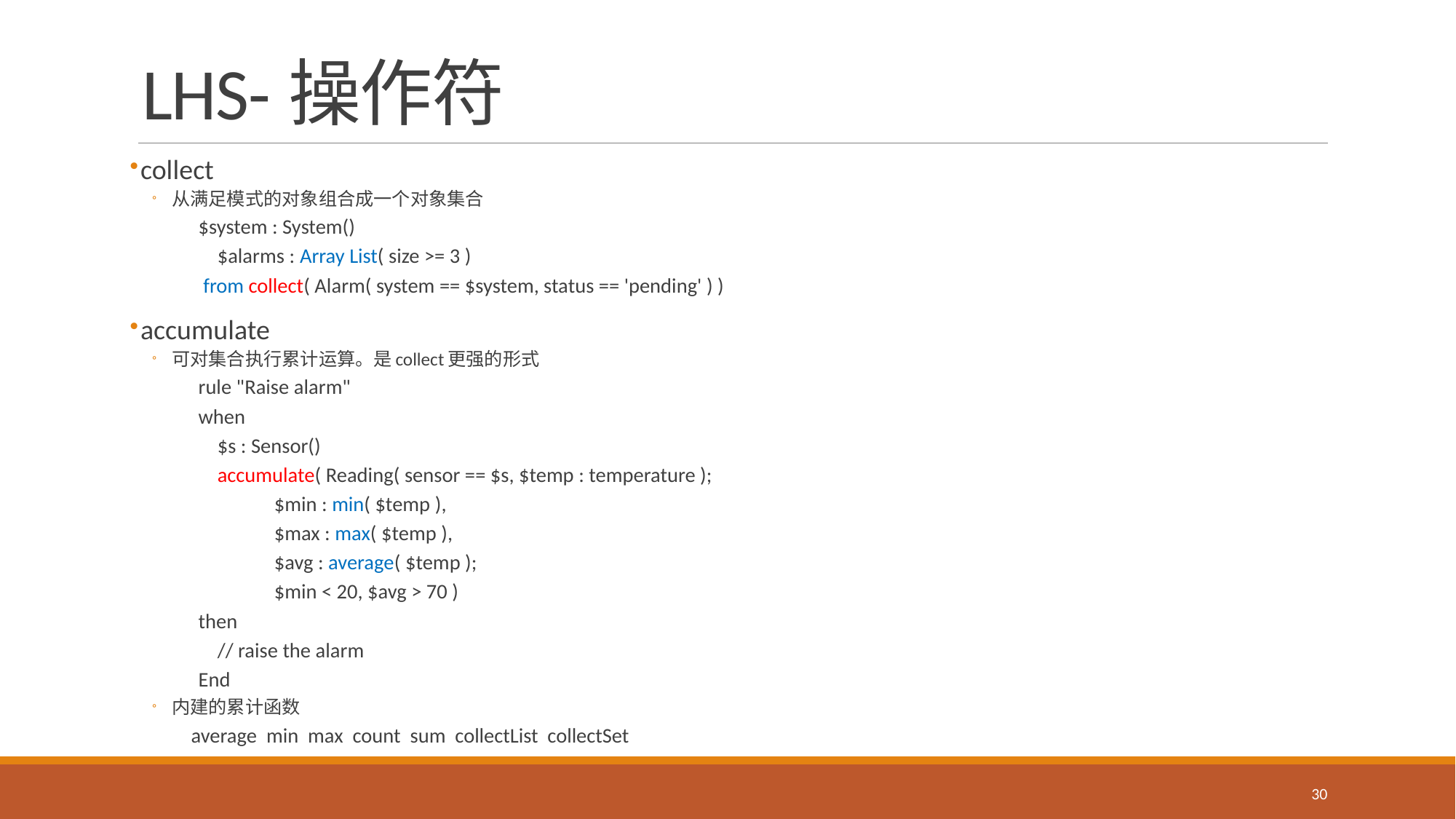

# LHS-操作符
collect
从满足模式的对象组合成一个对象集合
$system : System()
    $alarms : Array List( size >= 3 )
	 from collect( Alarm( system == $system, status == 'pending' ) )
accumulate
可对集合执行累计运算。是collect更强的形式
rule "Raise alarm"
when
    $s : Sensor()
    accumulate( Reading( sensor == $s, $temp : temperature );
                $min : min( $temp ),
                $max : max( $temp ),
                $avg : average( $temp );
                $min < 20, $avg > 70 )
then
    // raise the alarm
End
内建的累计函数
	average  min  max  count  sum  collectList  collectSet

30